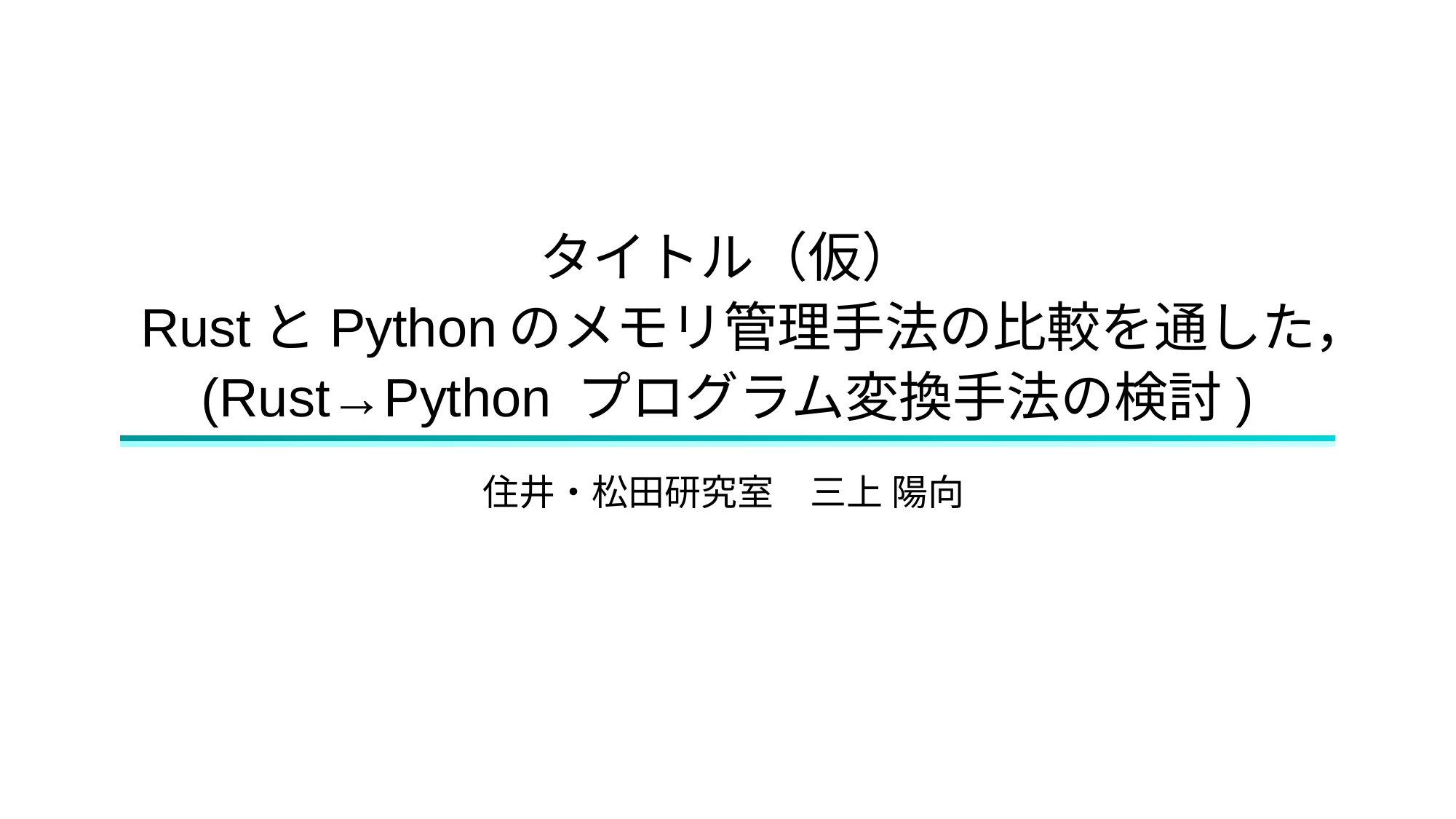

# タイトル（仮） RustとPythonのメモリ管理手法の比較を通した，(Rust→Python プログラム変換手法の検討)
住井・松田研究室　三上 陽向